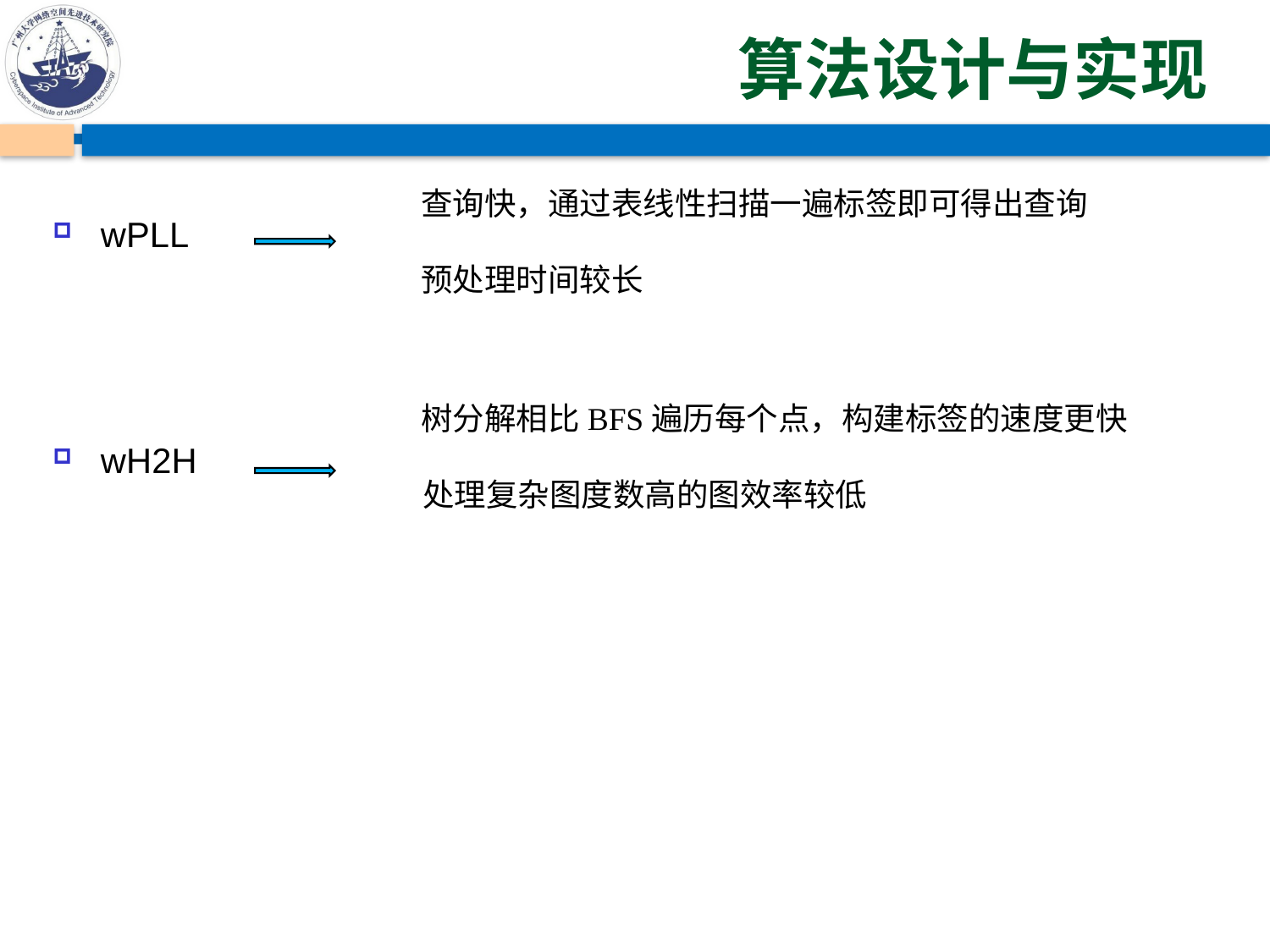

# 算法设计与实现
查询快，通过表线性扫描一遍标签即可得出查询

预处理时间较长
wPLL

树分解相比BFS遍历每个点，构建标签的速度更快

        处理复杂图度数高的图效率较低

wH2H

33